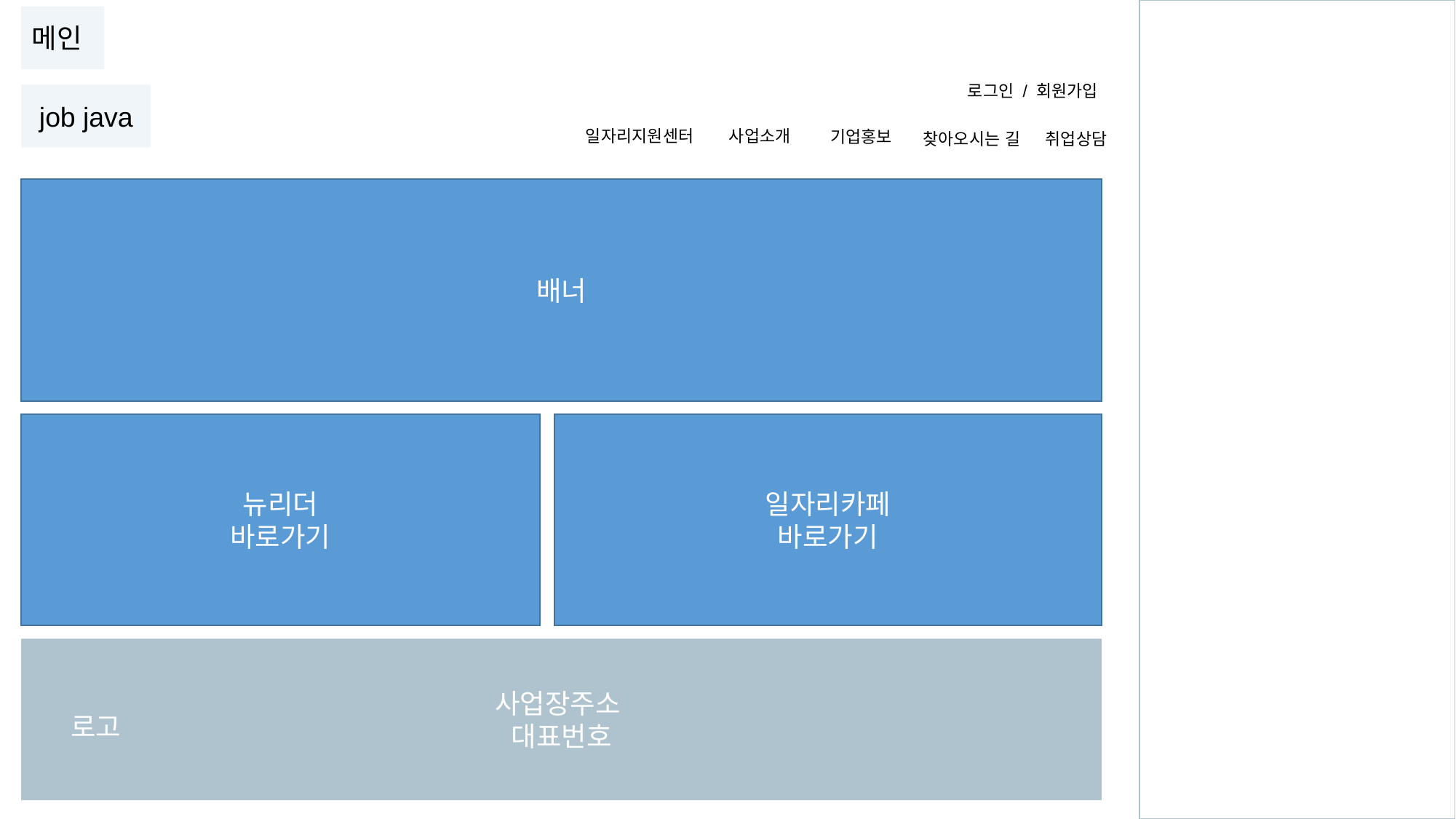

메인
로그인 / 회원가입
job java
일자리지원센터
사업소개
기업홍보
찾아오시는 길
취업상담
배너
뉴리더
바로가기
일자리카페
바로가기
사업장주소
대표번호
로고
로고